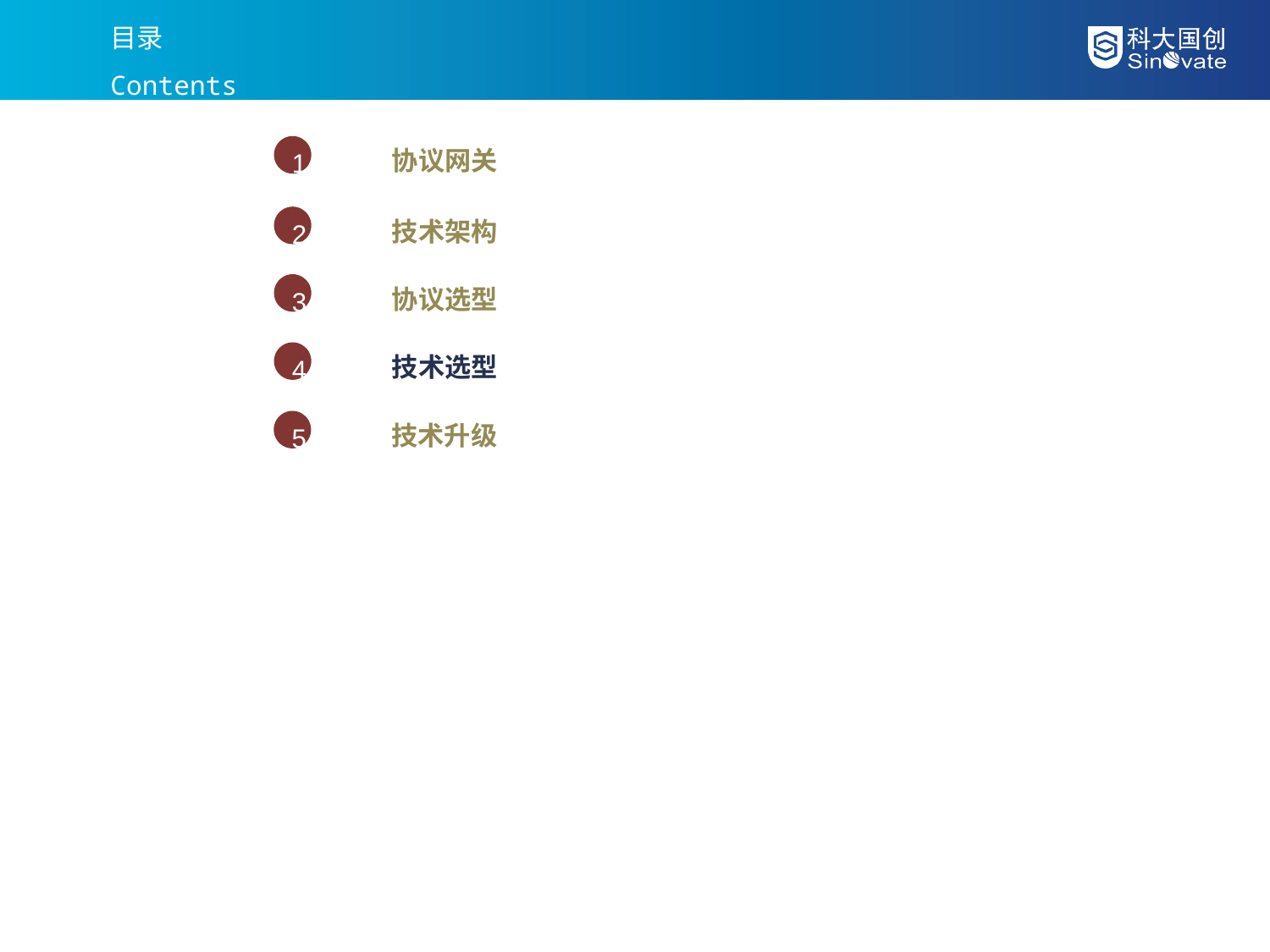

目录
Contents
协议网关
1
技术架构
2
协议选型
3
技术选型
4
技术升级
5